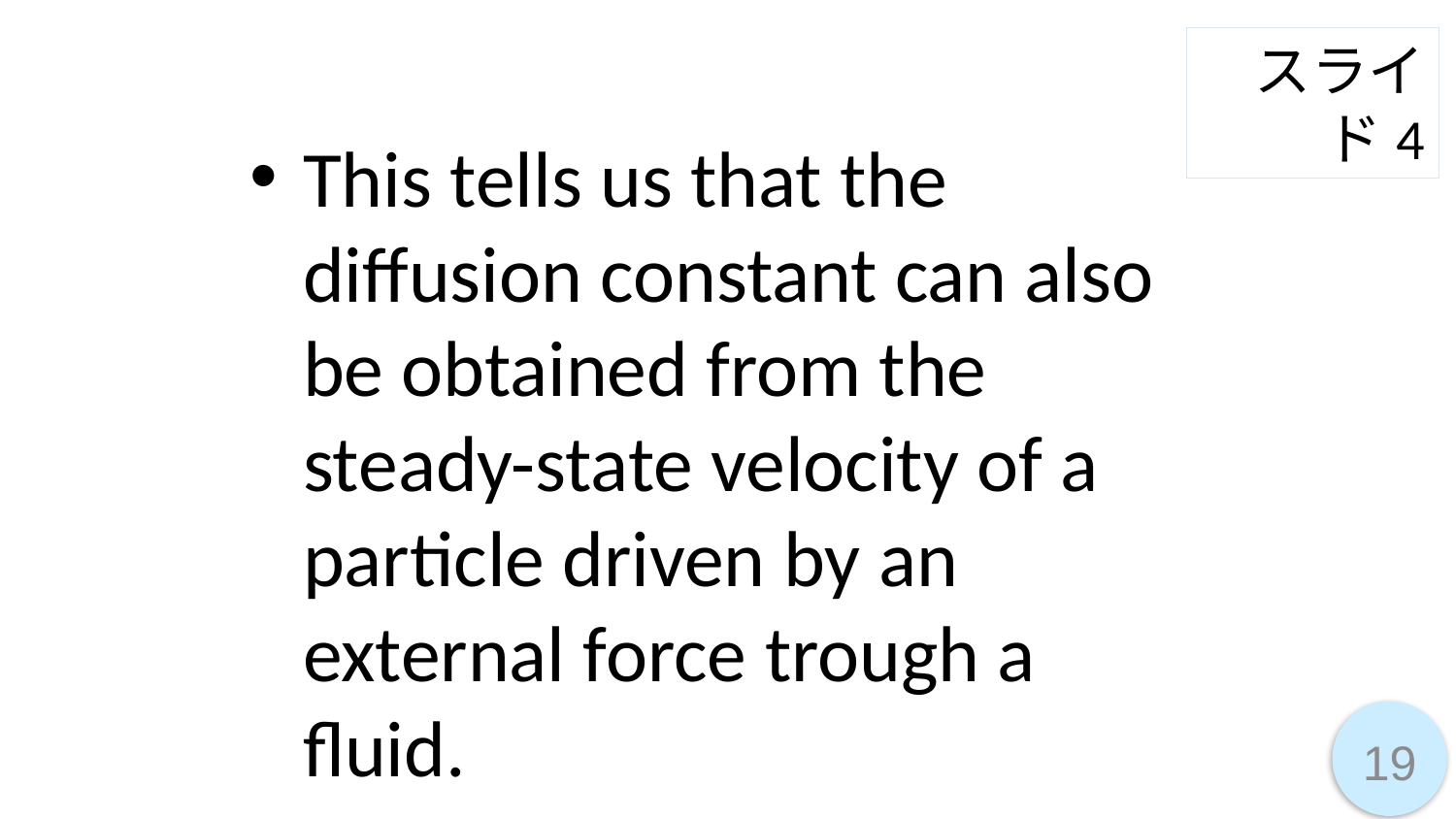

スライド4
This tells us that the diffusion constant can also be obtained from the steady-state velocity of a particle driven by an external force trough a fluid.
19